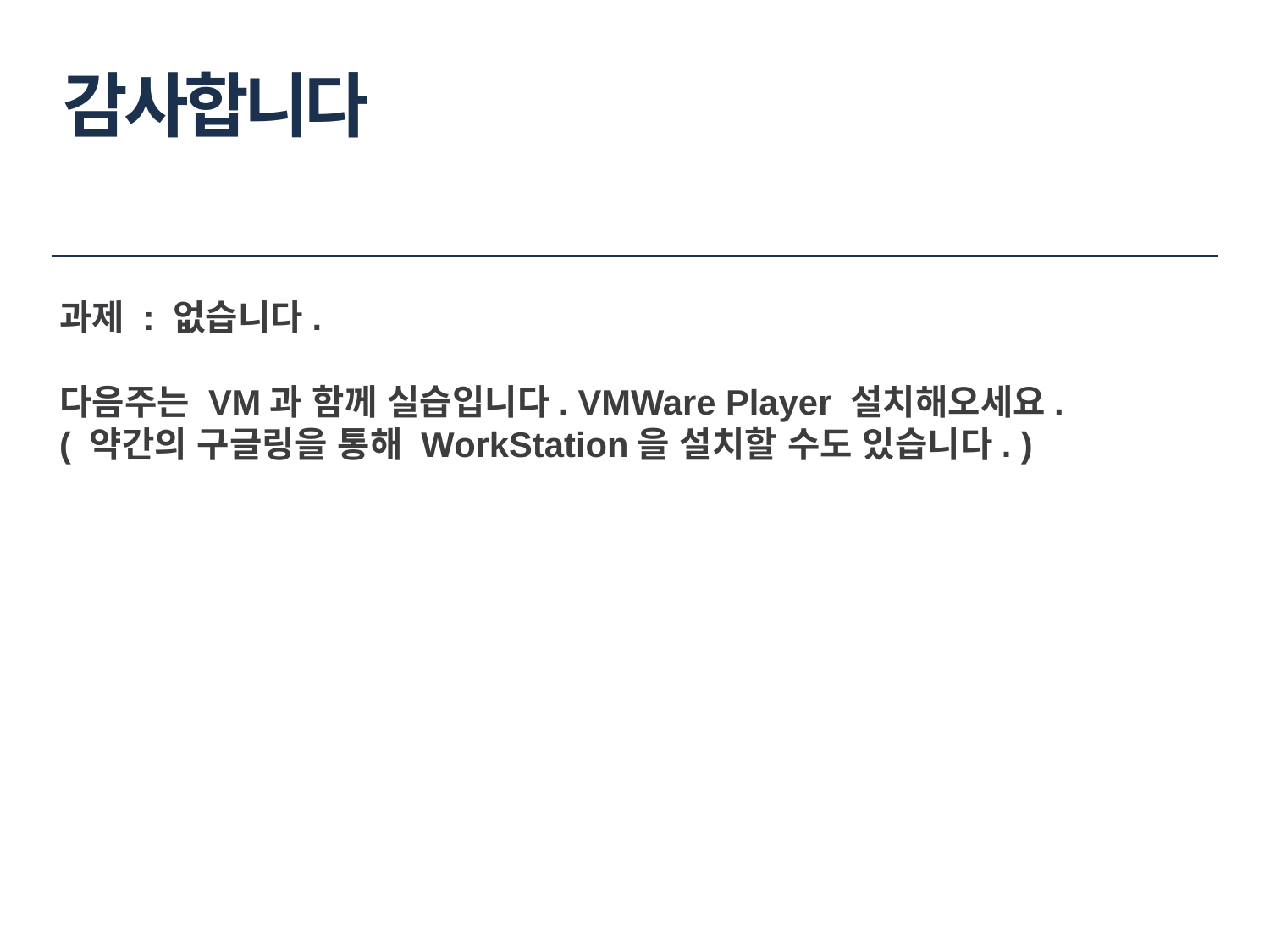

# 감사합니다
과제 : 없습니다.

다음주는 VM과 함께 실습입니다. VMWare Player 설치해오세요.
( 약간의 구글링을 통해 WorkStation을 설치할 수도 있습니다. )